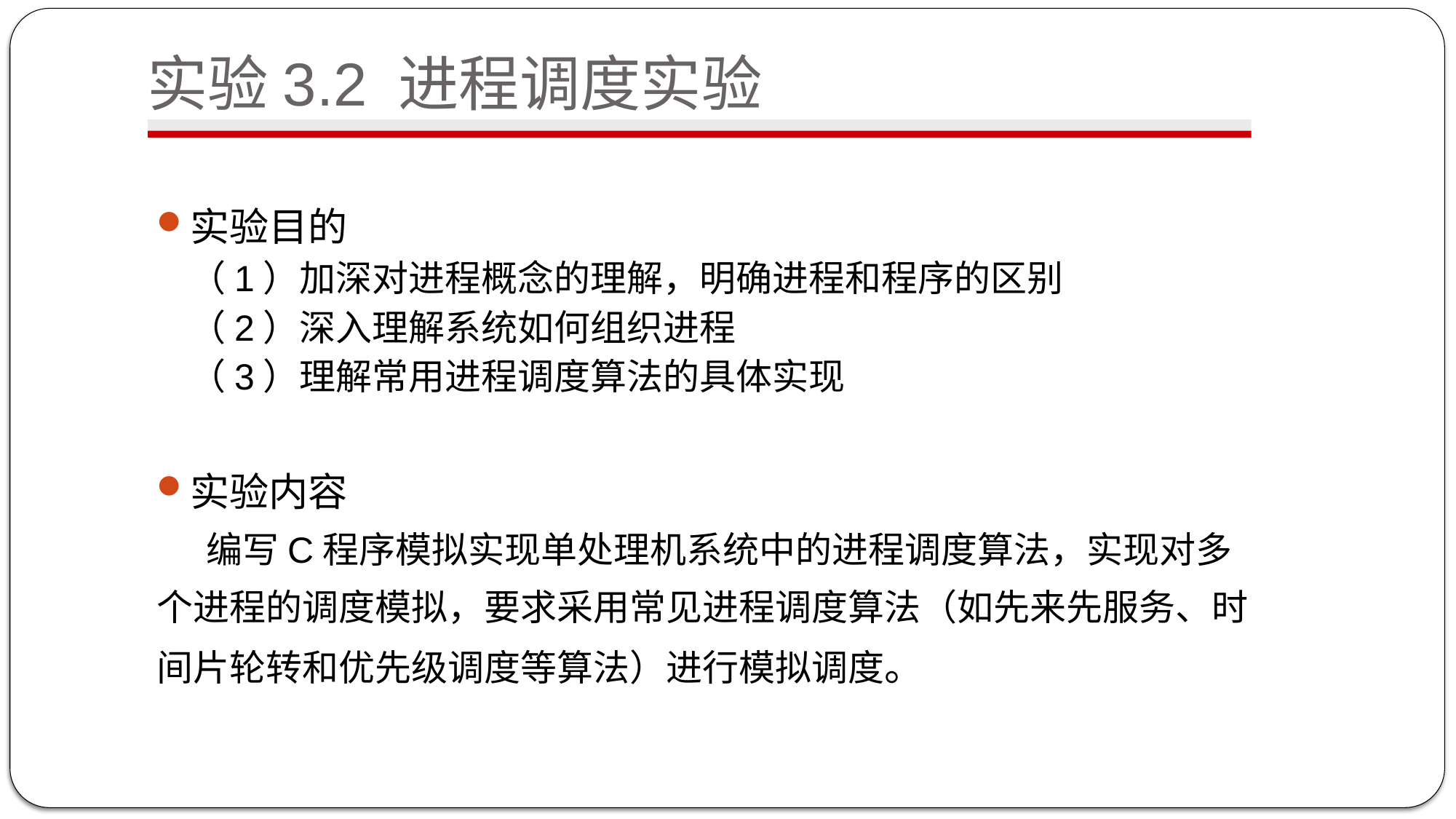

# 实验3.2 进程调度实验
实验目的
（1）加深对进程概念的理解，明确进程和程序的区别
（2）深入理解系统如何组织进程
（3）理解常用进程调度算法的具体实现

实验内容
     编写C程序模拟实现单处理机系统中的进程调度算法，实现对多个进程的调度模拟，要求采用常见进程调度算法（如先来先服务、时间片轮转和优先级调度等算法）进行模拟调度。